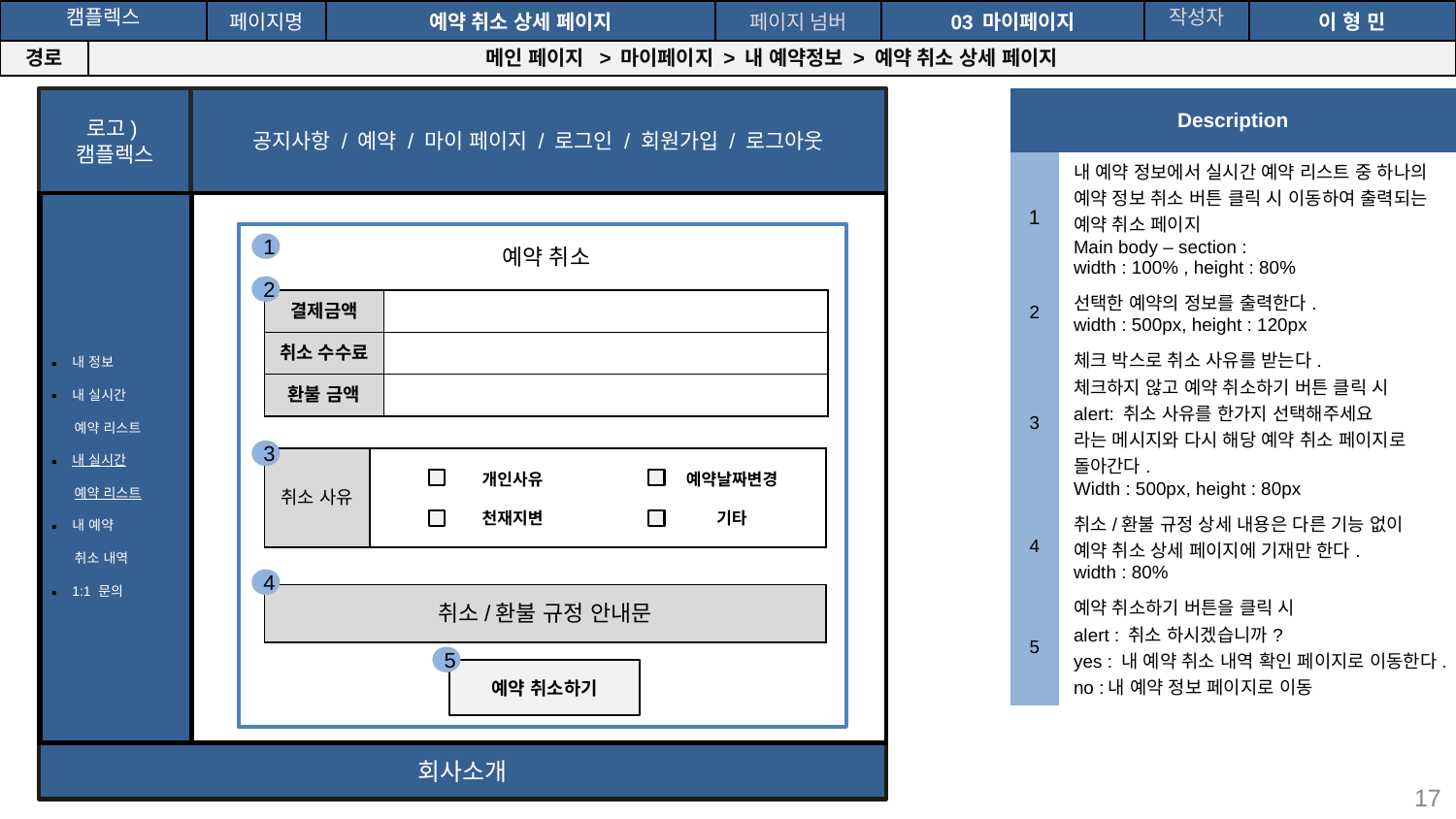

공간(오피스) 대여 시스템
| 캠플렉스 |  | 페이지명 | 예약 취소 상세 페이지 | 페이지 넘버 | 03 마이페이지 | 작성자 | 이 형 민 |
| --- | --- | --- | --- | --- | --- | --- | --- |
| 경로 | 메인 페이지 > 마이페이지 > 내 예약정보 > 예약 취소 상세 페이지 |  |  |  |  |  |  |
로고)
캠플렉스
| Description |  |
| --- | --- |
| 1 | 내 예약 정보에서 실시간 예약 리스트 중 하나의 예약 정보 취소 버튼 클릭 시 이동하여 출력되는 예약 취소 페이지 Main body – section : width : 100% , height : 80% |
| 2 | 선택한 예약의 정보를 출력한다. width : 500px, height : 120px |
| 3 | 체크 박스로 취소 사유를 받는다. 체크하지 않고 예약 취소하기 버튼 클릭 시 alert: 취소 사유를 한가지 선택해주세요 라는 메시지와 다시 해당 예약 취소 페이지로 돌아간다. Width : 500px, height : 80px |
| 4 | 취소/환불 규정 상세 내용은 다른 기능 없이 예약 취소 상세 페이지에 기재만 한다. width : 80% |
| 5 | 예약 취소하기 버튼을 클릭 시 alert : 취소 하시겠습니까? yes : 내 예약 취소 내역 확인 페이지로 이동한다. no :내 예약 정보 페이지로 이동 |
공지사항 / 예약 / 마이 페이지 / 로그인 / 회원가입 / 로그아웃
내 정보
내 실시간
     예약 리스트
내 실시간
     예약 리스트
내 예약
     취소 내역
1:1 문의

| 예약 취소 |
| --- |
1
2
| 결제금액 |  |
| --- | --- |
| 취소 수수료 |  |
| 환불 금액 |  |
3
| 취소 사유 |  |
| --- | --- |
개인사유

천재지변

예약날짜변경

기타

4
| 취소/환불 규정 안내문 |
| --- |
5
예약 취소하기
회사소개
17